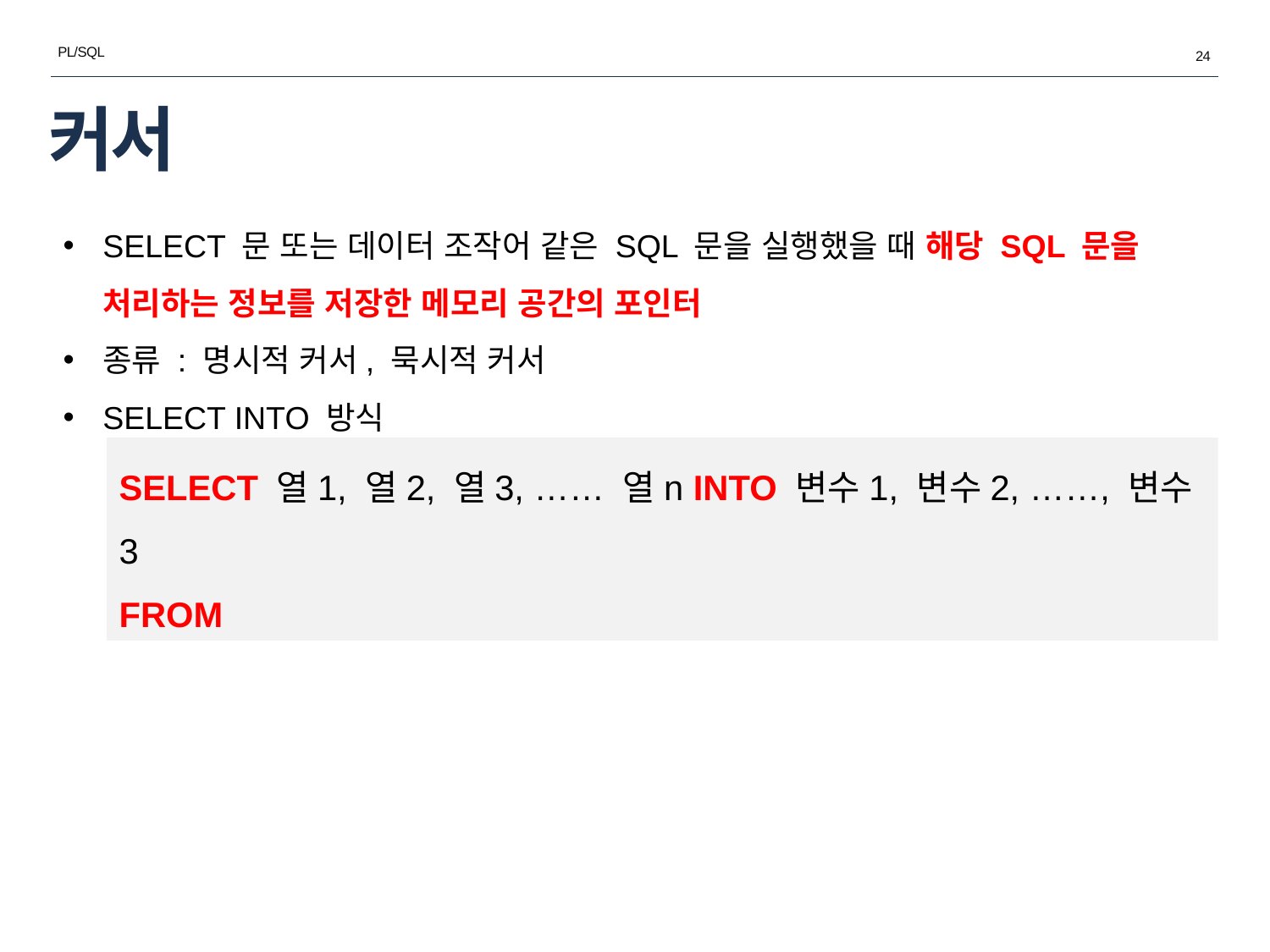

PL/SQL
24
# 커서
SELECT 문 또는 데이터 조작어 같은 SQL 문을 실행했을 때 해당 SQL 문을 처리하는 정보를 저장한 메모리 공간의 포인터
종류 : 명시적 커서, 묵시적 커서
SELECT INTO 방식
SELECT 열1, 열2, 열3, …… 열n INTO 변수1, 변수2, ……, 변수3
FROM